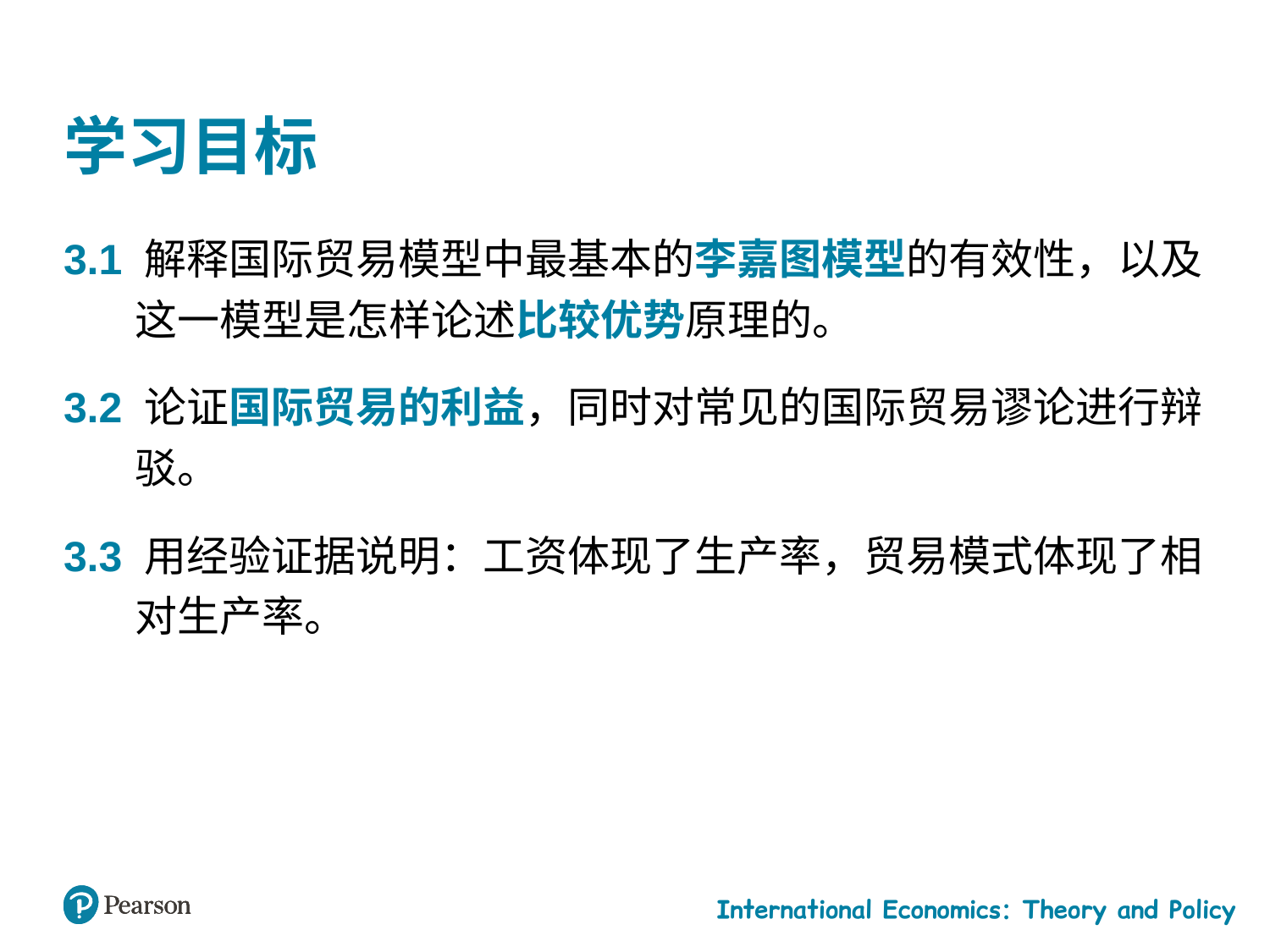

# 学习目标
3.1 解释国际贸易模型中最基本的李嘉图模型的有效性，以及这一模型是怎样论述比较优势原理的。
3.2 论证国际贸易的利益，同时对常见的国际贸易谬论进行辩驳。
3.3 用经验证据说明：工资体现了生产率，贸易模式体现了相对生产率。